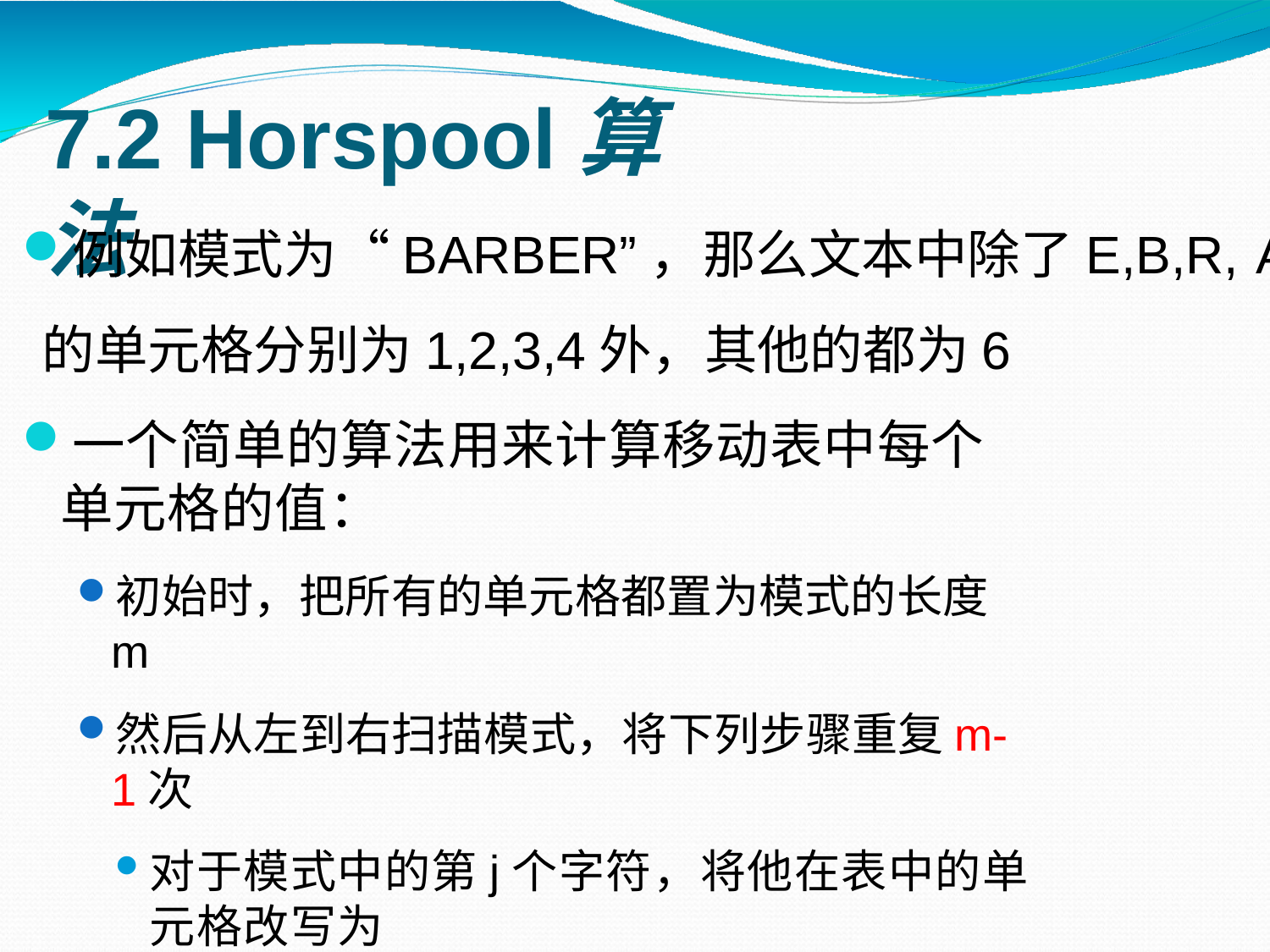

# 7.2 Horspool算法
例如模式为“BARBER”，那么文本中除了E,B,R, A
的单元格分别为1,2,3,4外，其他的都为6
一个简单的算法用来计算移动表中每个单元格的值：
初始时，把所有的单元格都置为模式的长度m
然后从左到右扫描模式，将下列步骤重复m-1次
对于模式中的第j个字符，将他在表中的单元格改写为
m-1-j，这是该字符到模式右端的距离